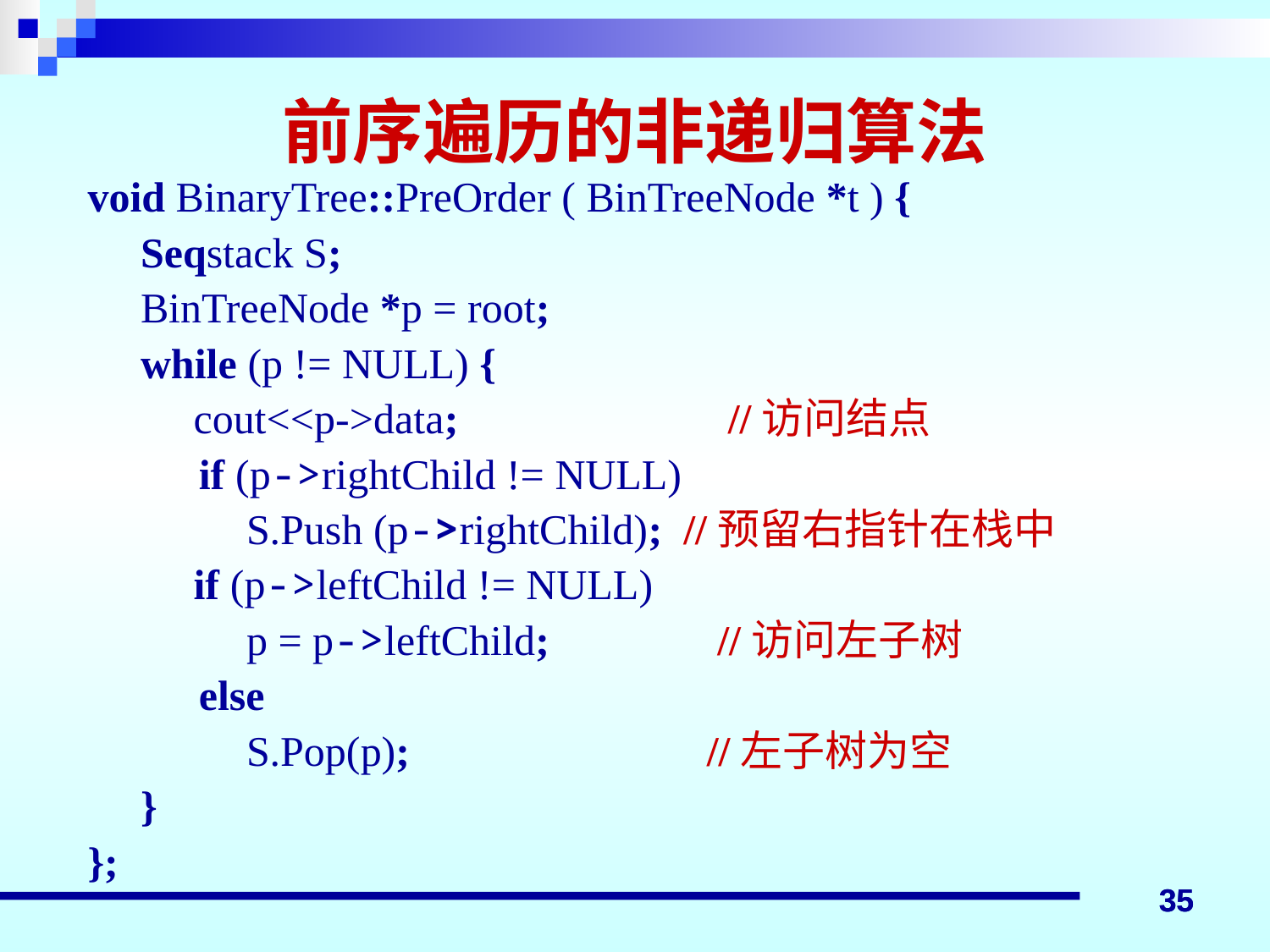

前序遍历的非递归算法
void BinaryTree::PreOrder ( BinTreeNode *t ) {
     Seqstack S;
     BinTreeNode *p = root;
     while (p != NULL) {
          cout<<p->data;	                    //访问结点
 	      if (p->rightChild != NULL)
               S.Push (p->rightChild);  //预留右指针在栈中
          if (p->leftChild != NULL)
               p = p->leftChild;	       //访问左子树
 	      else
               S.Pop(p);		      //左子树为空
     }
};
35
35